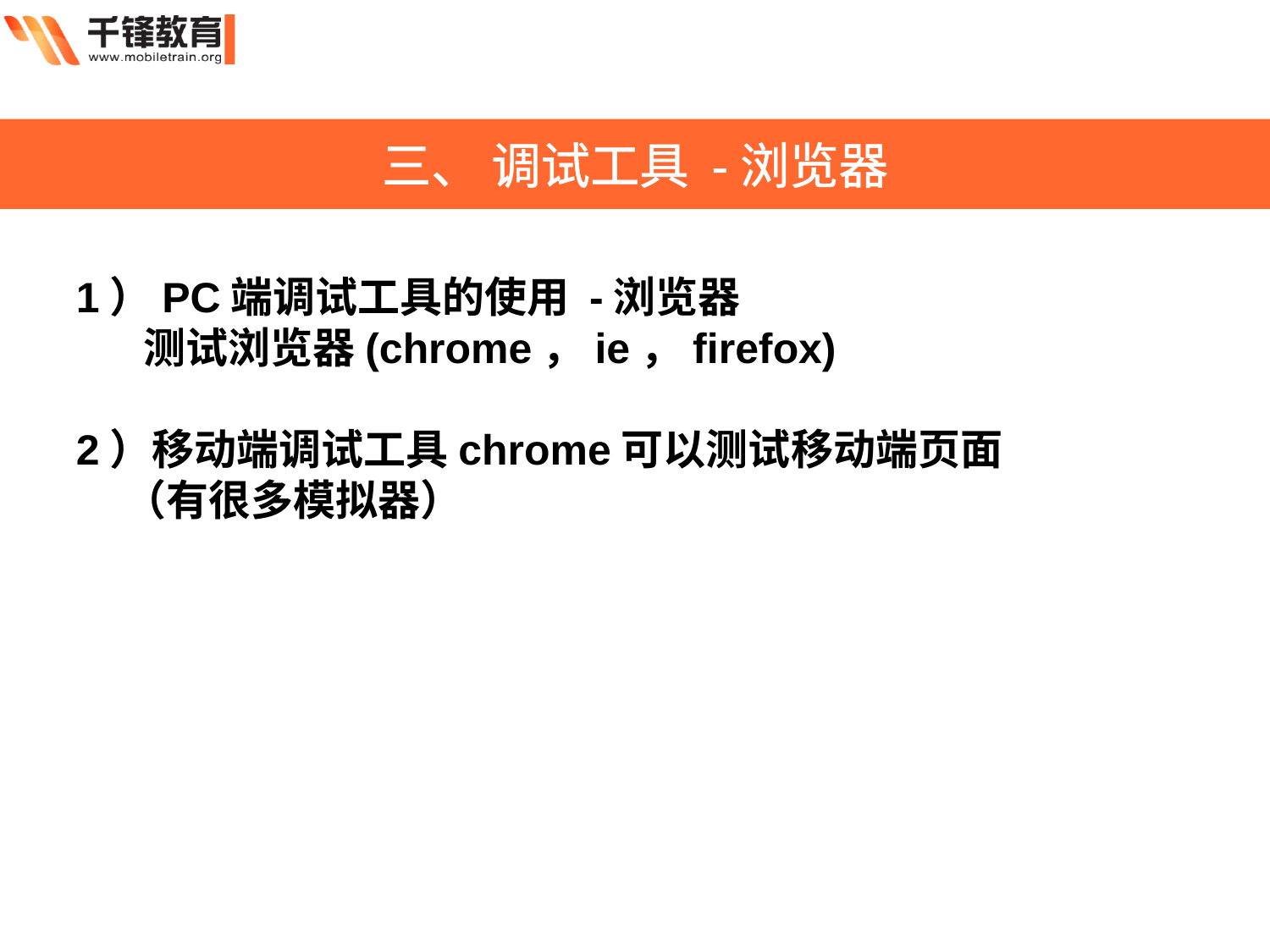

三、 调试工具 -浏览器
1）PC端调试工具的使用 -浏览器
      测试浏览器(chrome，ie，firefox)

2）移动端调试工具chrome可以测试移动端页面
    （有很多模拟器）